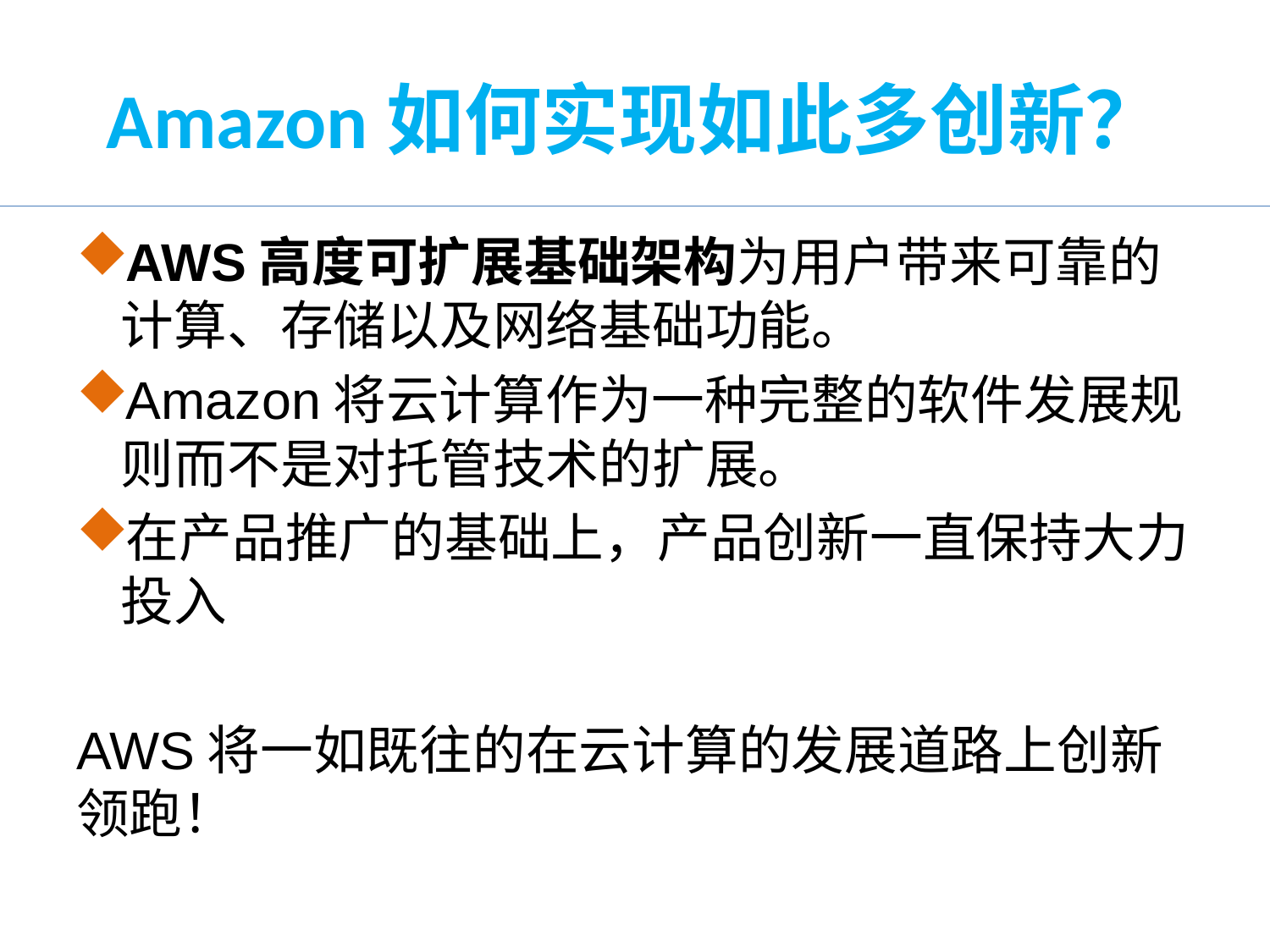

# Amazon如何实现如此多创新？
AWS高度可扩展基础架构为用户带来可靠的计算、存储以及网络基础功能。
Amazon将云计算作为一种完整的软件发展规则而不是对托管技术的扩展。
在产品推广的基础上，产品创新一直保持大力投入

AWS将一如既往的在云计算的发展道路上创新领跑！